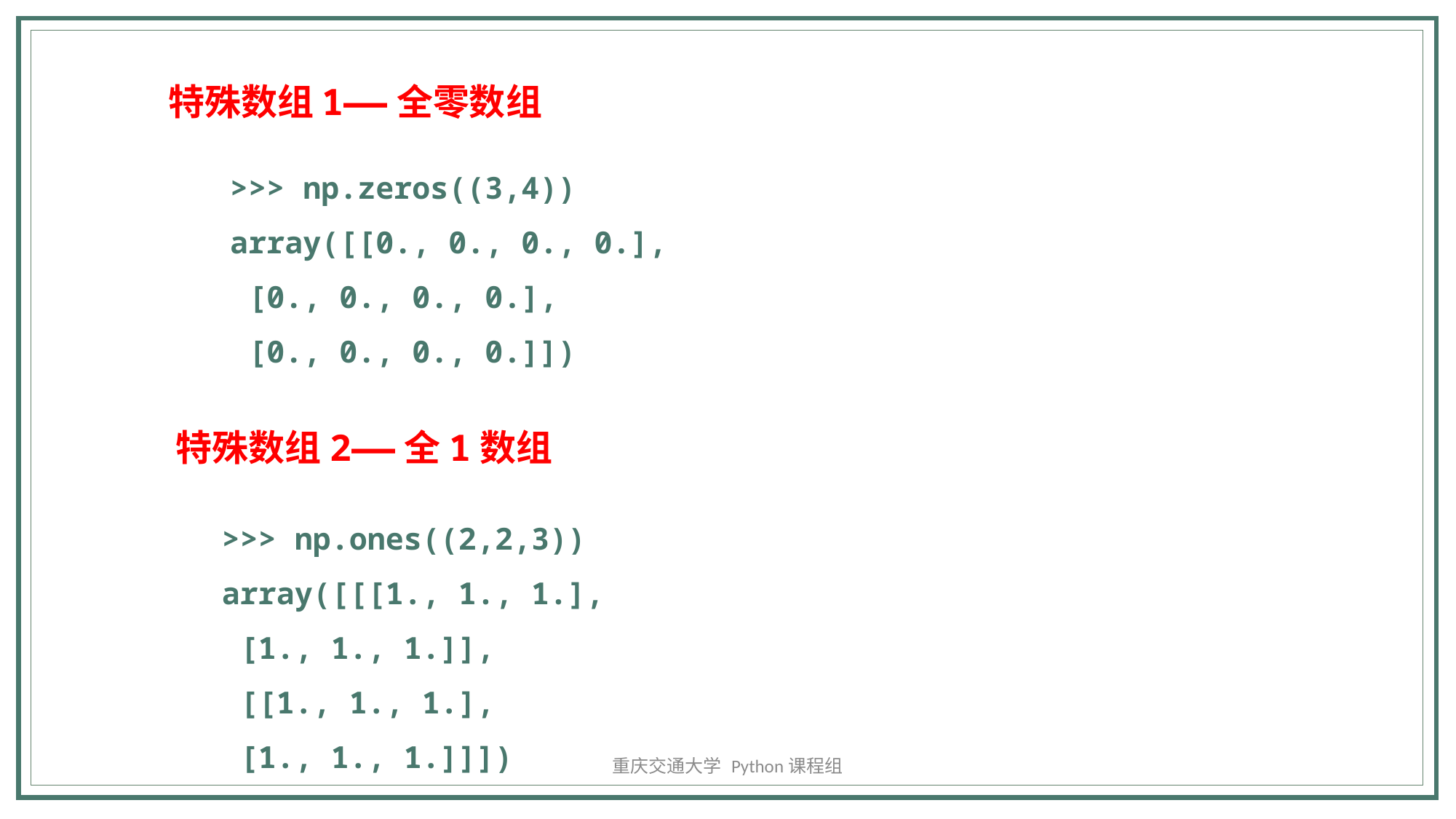

特殊数组1——全零数组
>>> np.zeros((3,4))
array([[0., 0., 0., 0.],
 [0., 0., 0., 0.],
 [0., 0., 0., 0.]])
特殊数组2——全1数组
>>> np.ones((2,2,3))
array([[[1., 1., 1.],
 [1., 1., 1.]],
 [[1., 1., 1.],
 [1., 1., 1.]]])
重庆交通大学 Python课程组